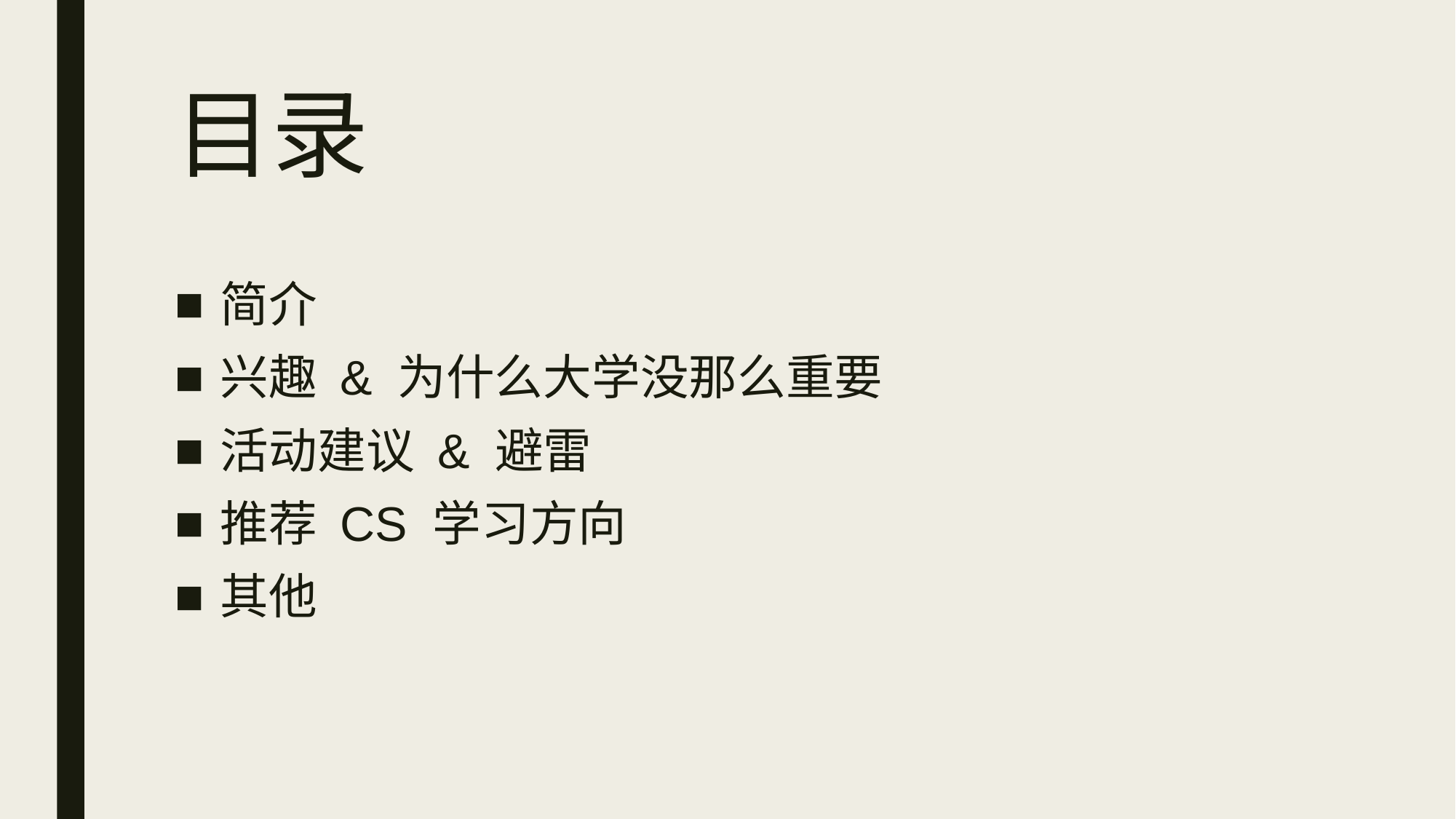

# 目录
简介
兴趣 & 为什么大学没那么重要
活动建议 & 避雷
推荐 CS 学习方向
其他